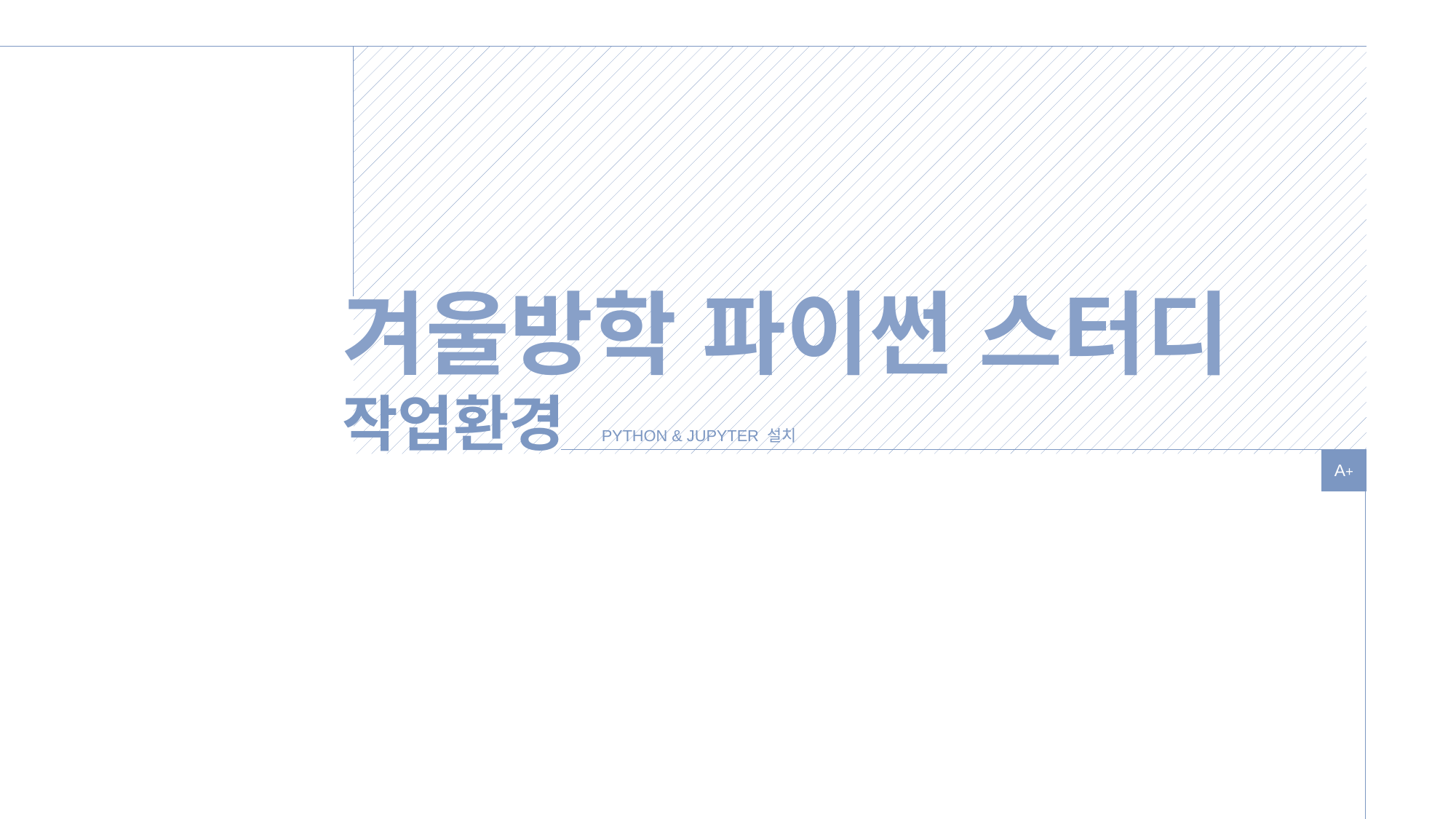

겨울방학 파이썬 스터디
작업환경
PYTHON & JUPYTER 설치
A+